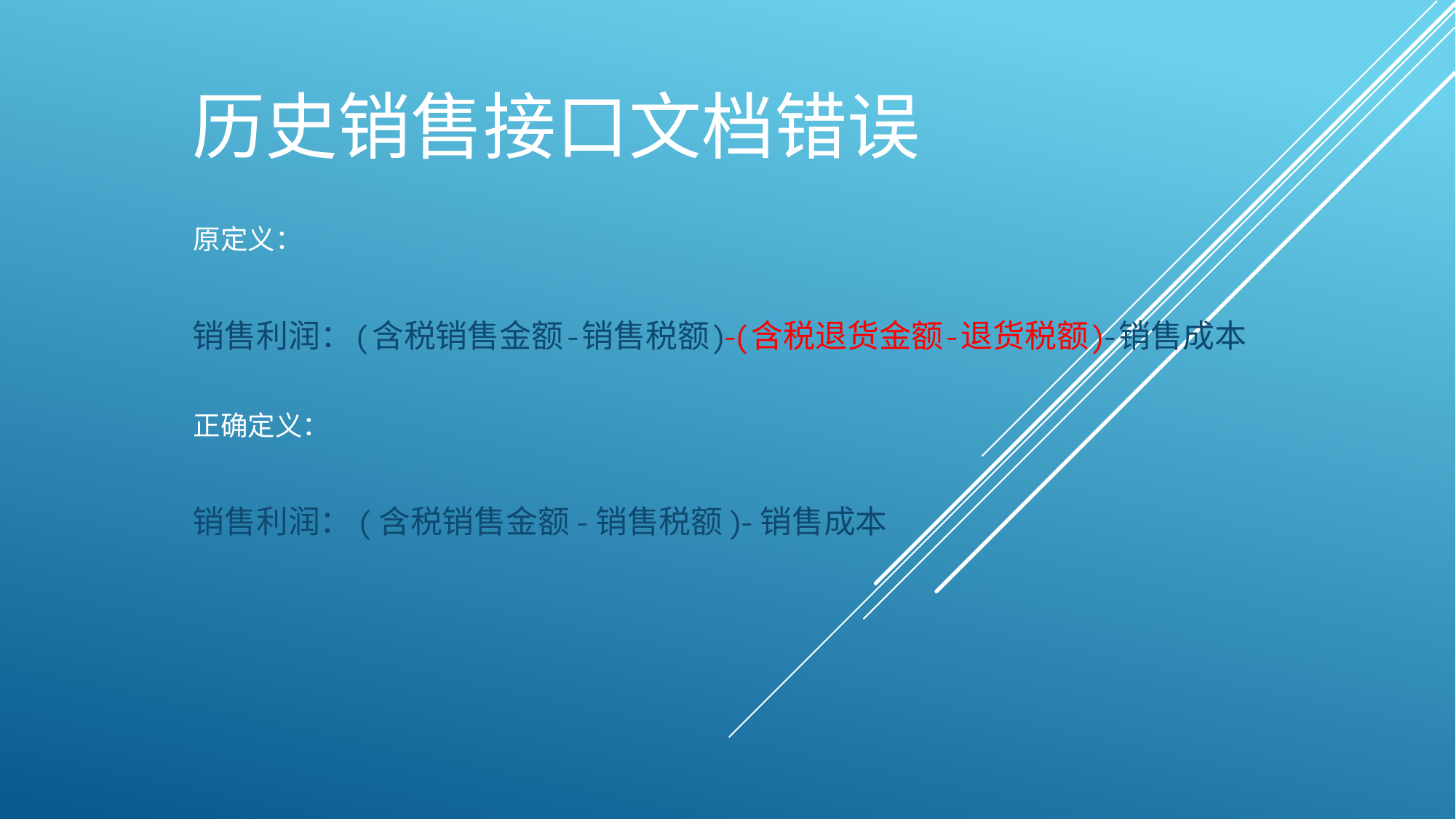

# 历史销售接口文档错误
原定义：
销售利润：(含税销售金额-销售税额)-(含税退货金额-退货税额)-销售成本

正确定义：
销售利润：(含税销售金额-销售税额)-销售成本